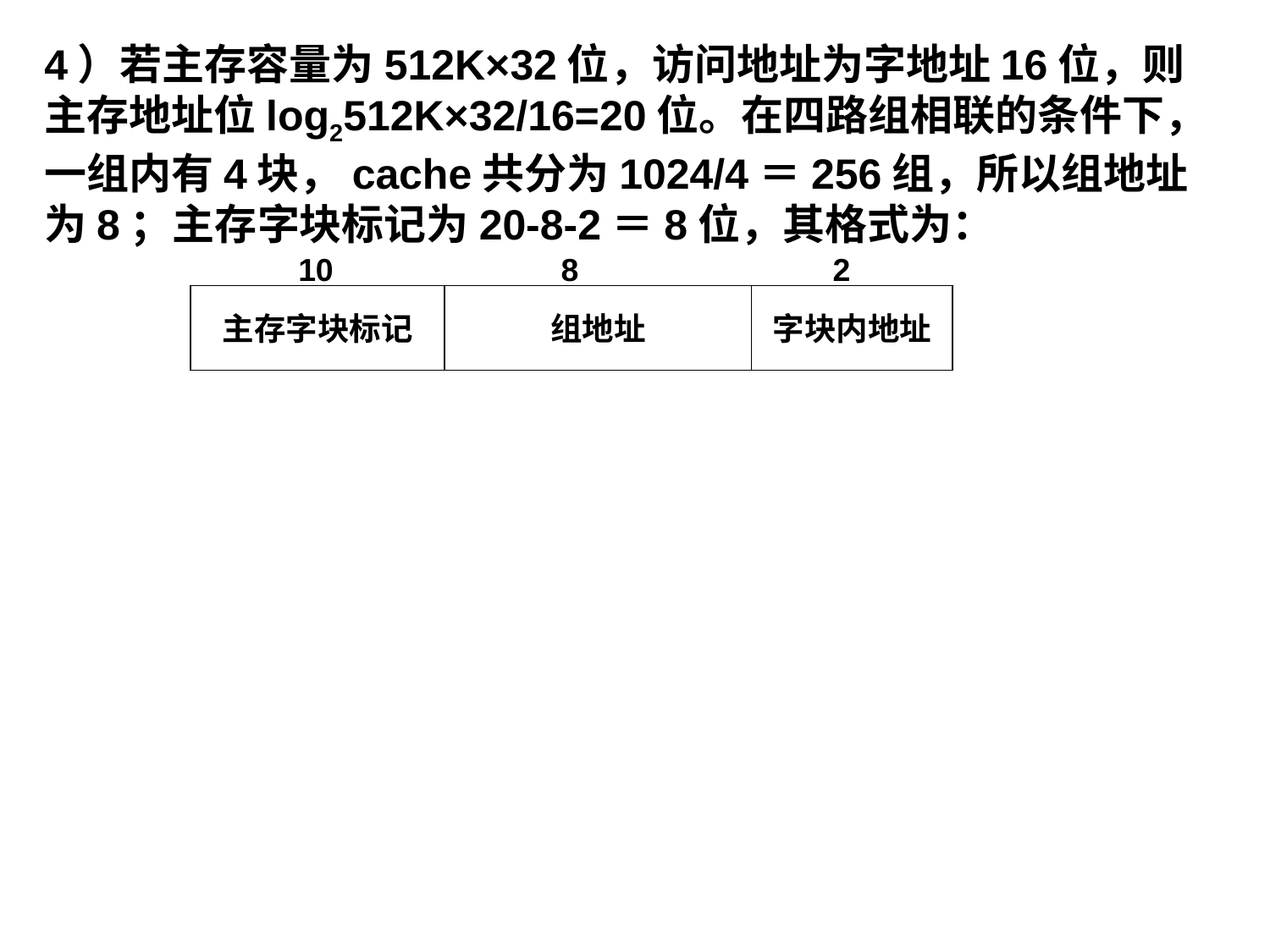

4）若主存容量为512K×32位，访问地址为字地址16位，则主存地址位log2512K×32/16=20位。在四路组相联的条件下，一组内有4块，cache共分为1024/4＝256组，所以组地址为8；主存字块标记为20-8-2＝8位，其格式为：
10		 8		   2
主存字块标记
组地址
字块内地址